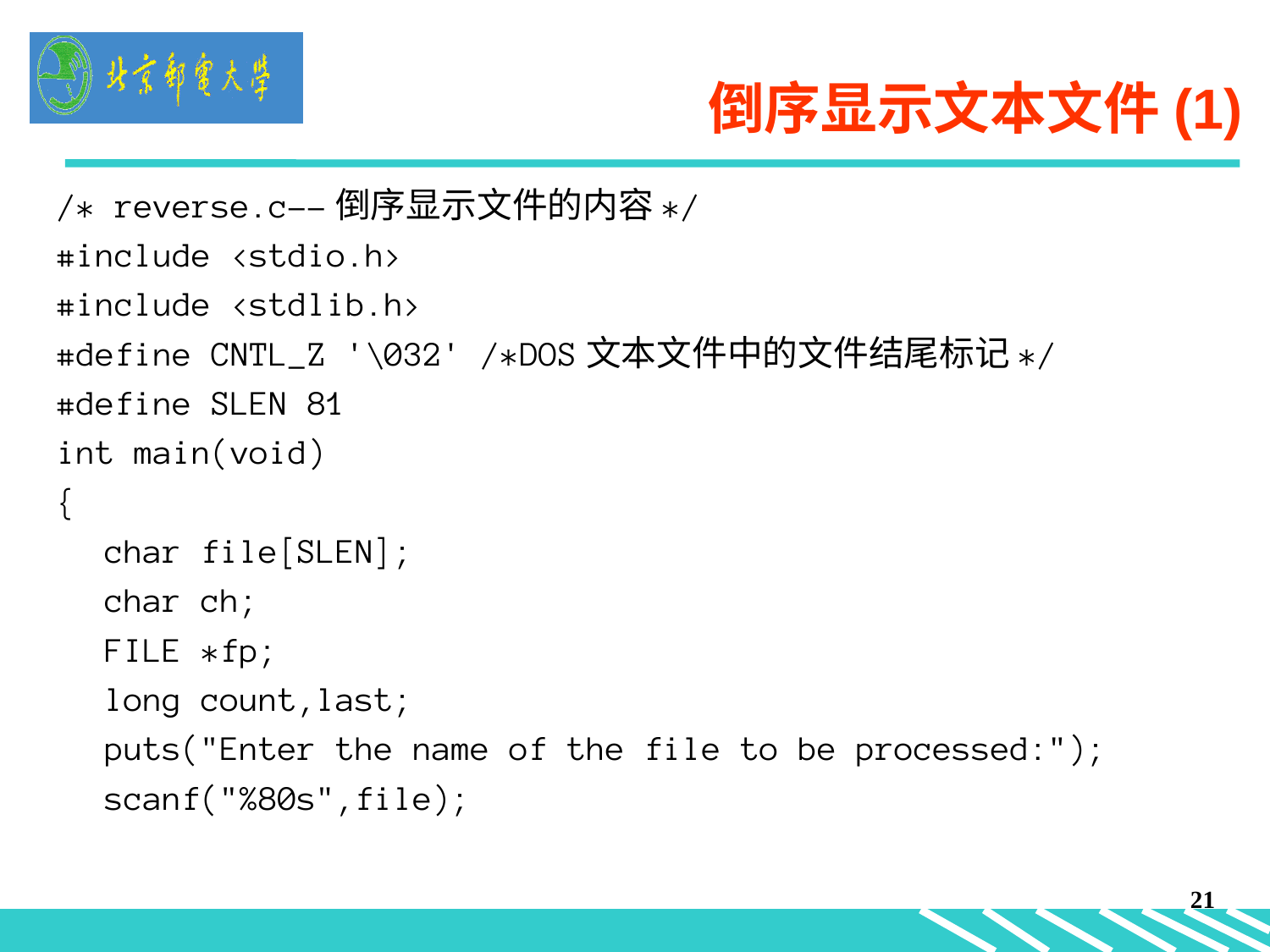

21
# 倒序显示文本文件(1)
/* reverse.c--倒序显示文件的内容*/
#include <stdio.h>
#include <stdlib.h>
#define CNTL_Z '\032' /*DOS文本文件中的文件结尾标记*/
#define SLEN 81
int main(void)
{
	char file[SLEN];
	char ch;
	FILE *fp;
	long count,last;
	puts("Enter the name of the file to be processed:");
	scanf("%80s",file);